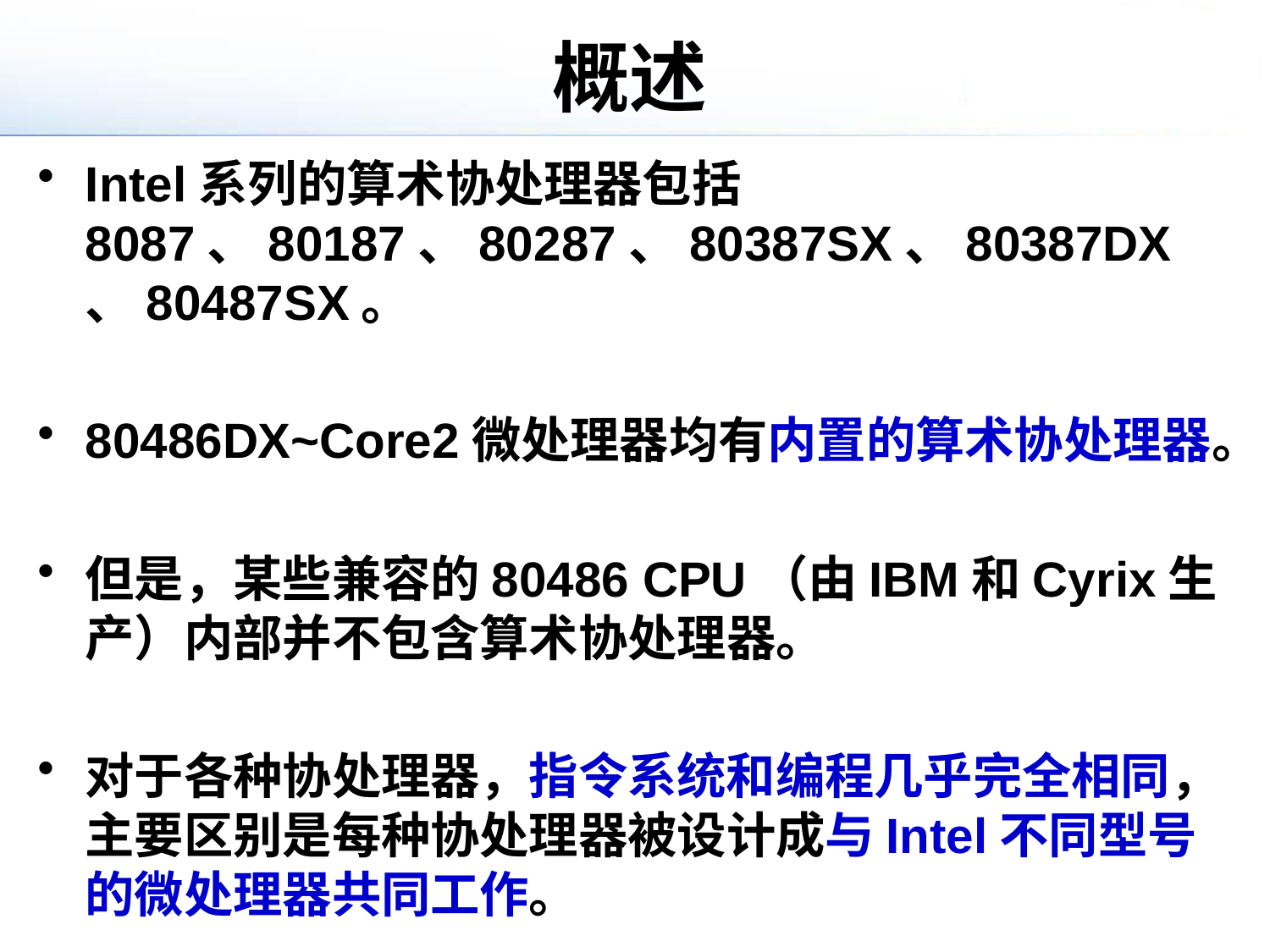

# 概述
Intel系列的算术协处理器包括8087、80187、80287、80387SX、80387DX、80487SX。

80486DX~Core2微处理器均有内置的算术协处理器。

但是，某些兼容的80486 CPU（由IBM和Cyrix生产）内部并不包含算术协处理器。

对于各种协处理器，指令系统和编程几乎完全相同，主要区别是每种协处理器被设计成与Intel不同型号的微处理器共同工作。